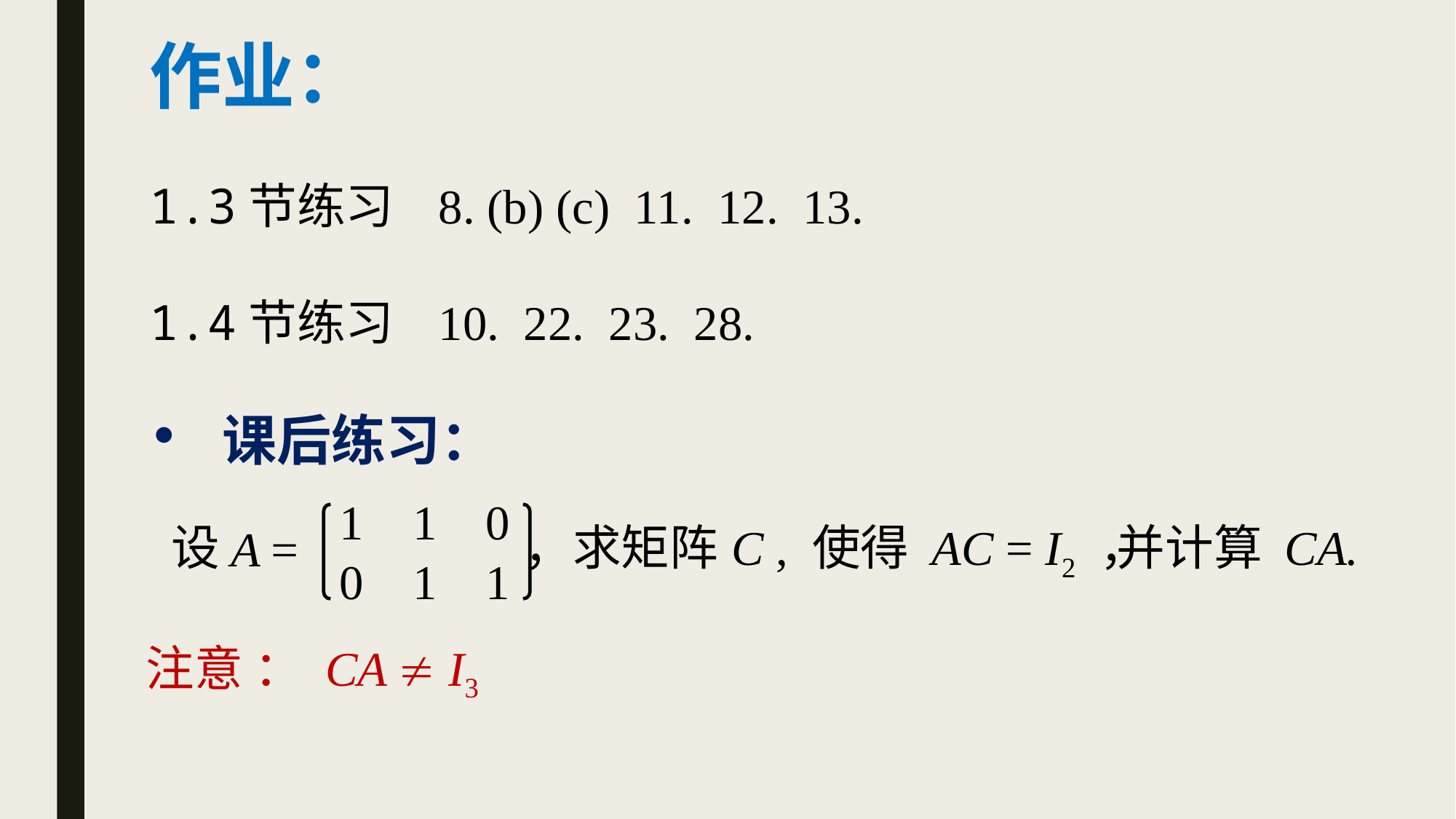

作业：
1.3节练习   8. (b) (c)  11.  12.  13.
1.4节练习   10.  22.  23.  28.
课后练习：
1    1    0

      设                            ，求矩阵C , 使得 AC = I2 ，

并计算 CA.
A =
0    1    1
注意 ： CA ≠ I3